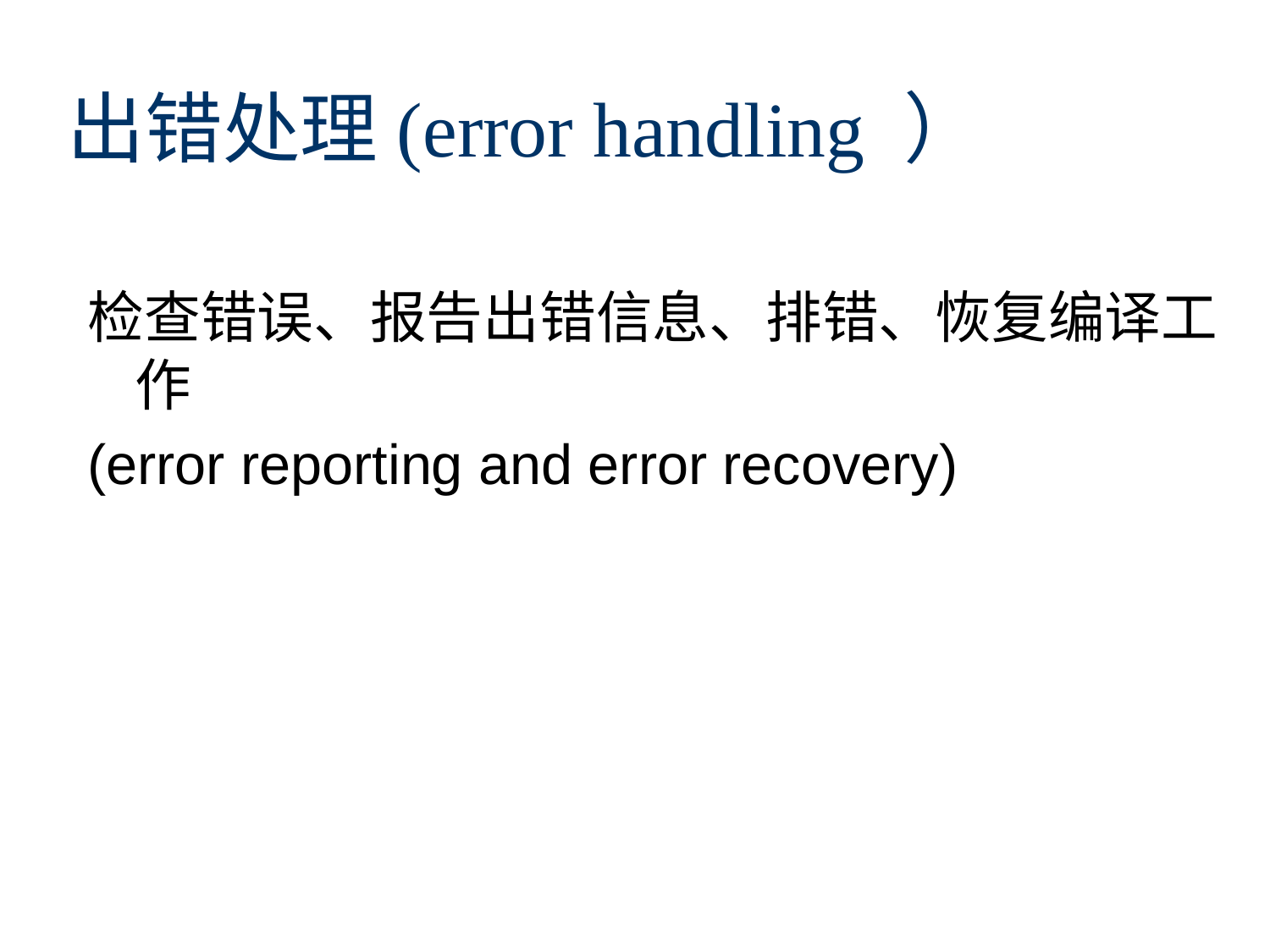

# 出错处理(error handling ）
检查错误、报告出错信息、排错、恢复编译工作
(error reporting and error recovery)